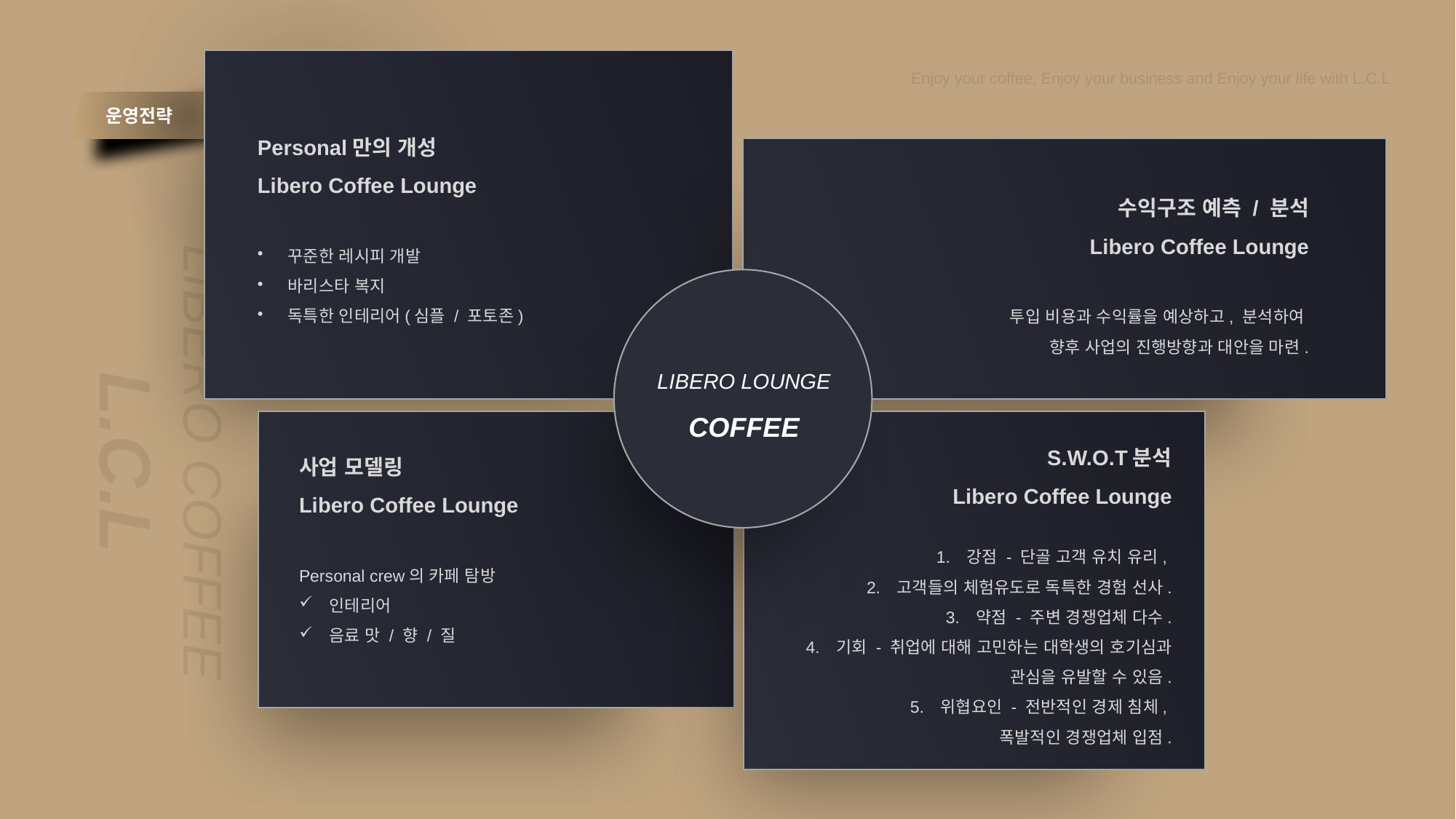

Enjoy your coffee, Enjoy your business and Enjoy your life with L.C.L

운영전략
Personal만의 개성
Libero Coffee Lounge

꾸준한 레시피 개발
바리스타 복지
독특한 인테리어(심플 / 포토존)

수익구조 예측 / 분석
Libero Coffee Lounge

투입 비용과 수익률을 예상하고, 분석하여
향후 사업의 진행방향과 대안을 마련.

LIBERO LOUNGE
COFFEE
LIBERO COFFEE
L.C.L

S.W.O.T분석
Libero Coffee Lounge

강점 - 단골 고객 유치 유리,
고객들의 체험유도로 독특한 경험 선사.
약점 - 주변 경쟁업체 다수.
기회 - 취업에 대해 고민하는 대학생의 호기심과 관심을 유발할 수 있음.
위협요인 - 전반적인 경제 침체,
폭발적인 경쟁업체 입점.
사업 모델링
Libero Coffee Lounge

Personal crew의 카페 탐방
인테리어
음료 맛 / 향 / 질